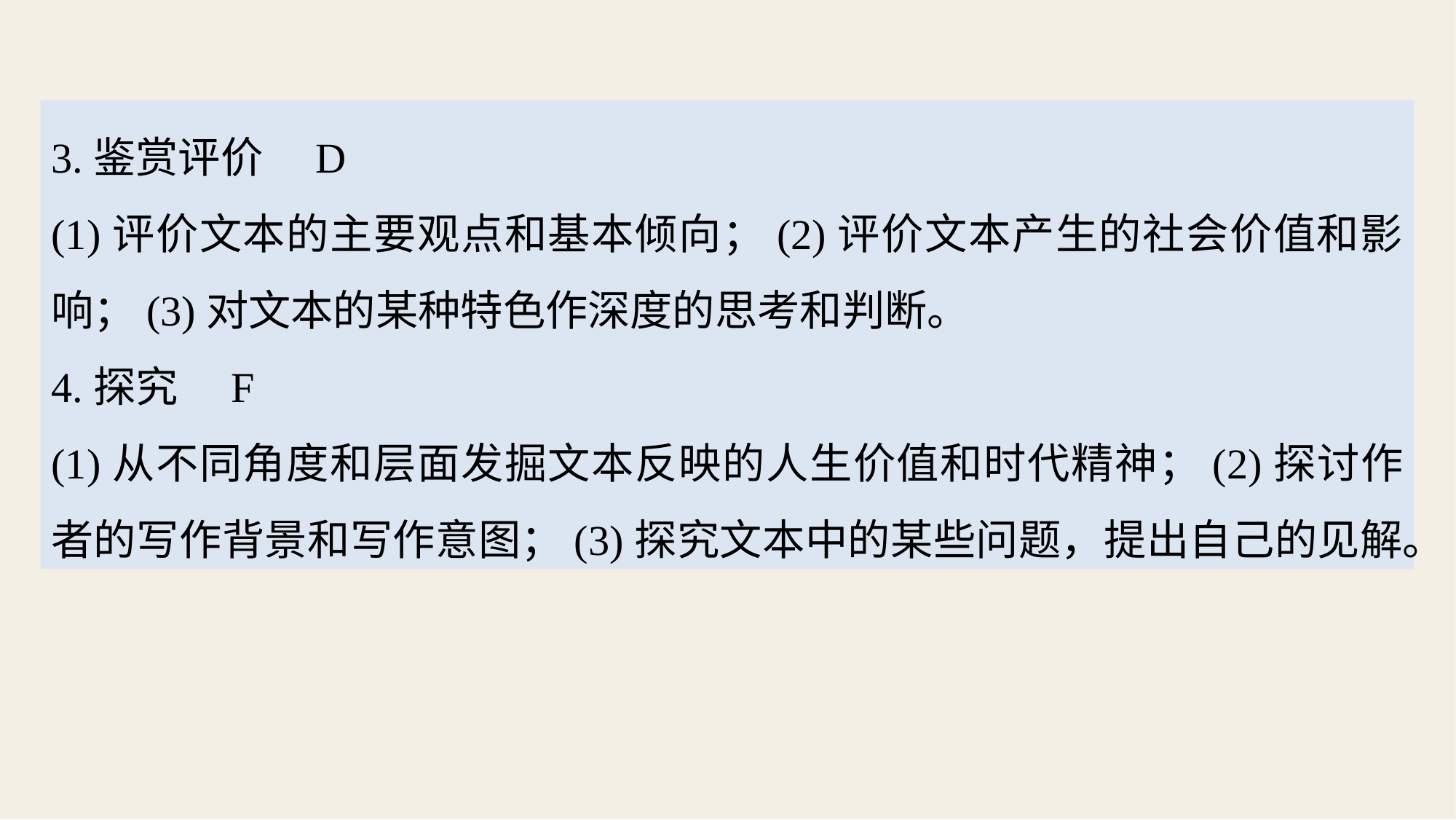

3.鉴赏评价　D
(1)评价文本的主要观点和基本倾向；(2)评价文本产生的社会价值和影响；(3)对文本的某种特色作深度的思考和判断。
4.探究　F
(1)从不同角度和层面发掘文本反映的人生价值和时代精神；(2)探讨作者的写作背景和写作意图；(3)探究文本中的某些问题，提出自己的见解。